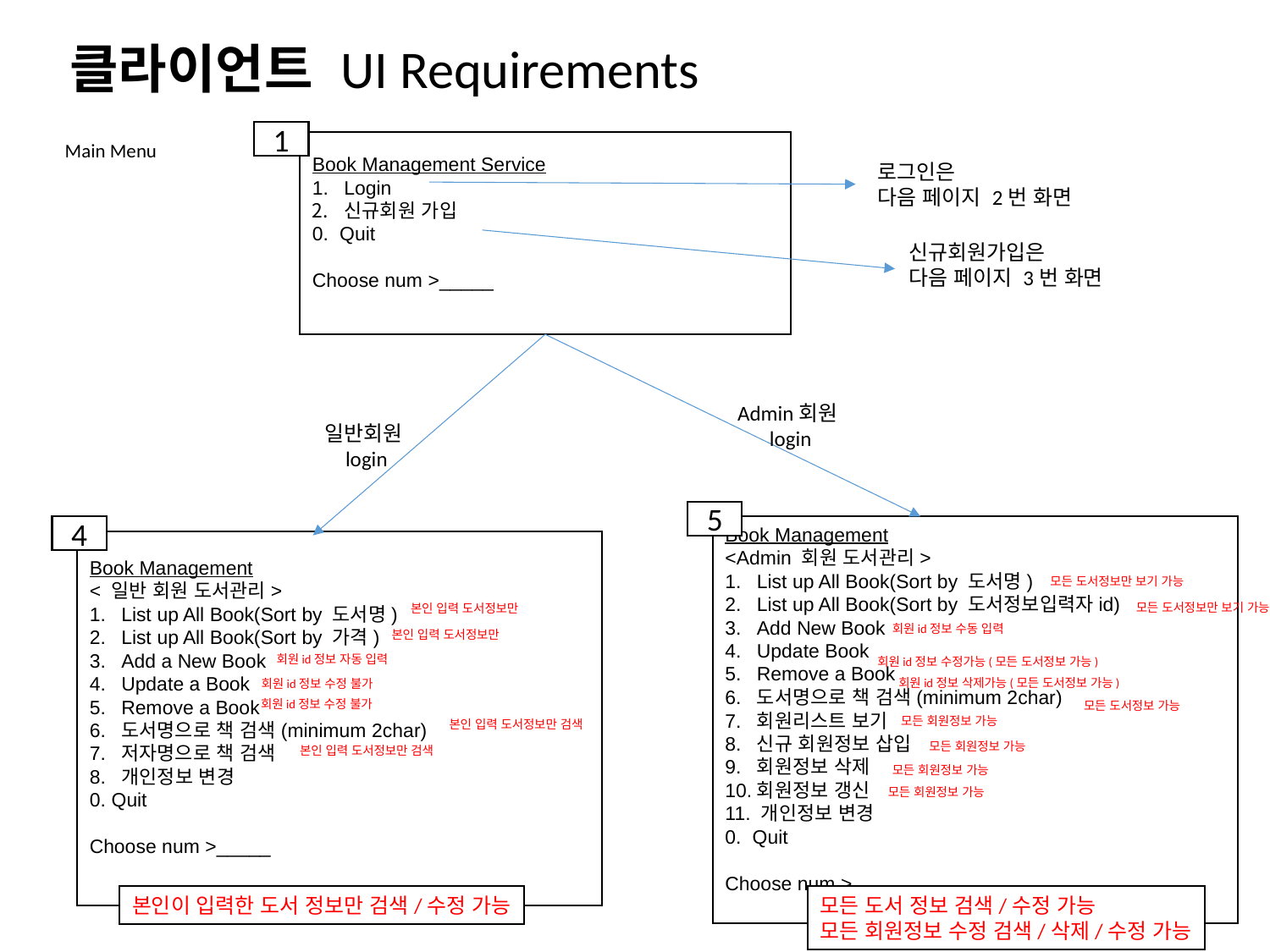

# 클라이언트 UI Requirements
1
Main Menu

Book Management Service
Login
신규회원 가입
0.  Quit

Choose num >_____

로그인은
다음 페이지 2번 화면
신규회원가입은
다음 페이지 3번 화면
Admin회원
login
일반회원
login
5
4

Book Management
<Admin 회원 도서관리>
List up All Book(Sort by 도서명)
List up All Book(Sort by 도서정보입력자id)
Add New Book
Update Book
Remove a Book
도서명으로 책 검색(minimum 2char)
회원리스트 보기
신규 회원정보 삽입
회원정보 삭제
회원정보 갱신
11. 개인정보 변경
0.  Quit

Choose num >____

Book Management
< 일반 회원 도서관리>
List up All Book(Sort by 도서명)
List up All Book(Sort by 가격)
Add a New Book
Update a Book
Remove a Book
도서명으로 책 검색(minimum 2char)
저자명으로 책 검색
8.  개인정보 변경
0. Quit

Choose num >_____

모든 도서정보만 보기 가능
모든 도서정보만 보기 가능
본인 입력 도서정보만
회원id정보 수동 입력
본인 입력 도서정보만
회원id정보 자동 입력
회원id정보 수정가능(모든 도서정보 가능)
회원id정보 삭제가능(모든 도서정보 가능)
회원id정보 수정 불가
회원id정보 수정 불가
모든 도서정보 가능
모든 회원정보 가능
본인 입력 도서정보만 검색
모든 회원정보 가능
본인 입력 도서정보만 검색
모든 회원정보 가능
모든 회원정보 가능
본인이 입력한 도서 정보만 검색/수정 가능
모든 도서 정보 검색/수정 가능
모든 회원정보 수정 검색/삭제/수정 가능